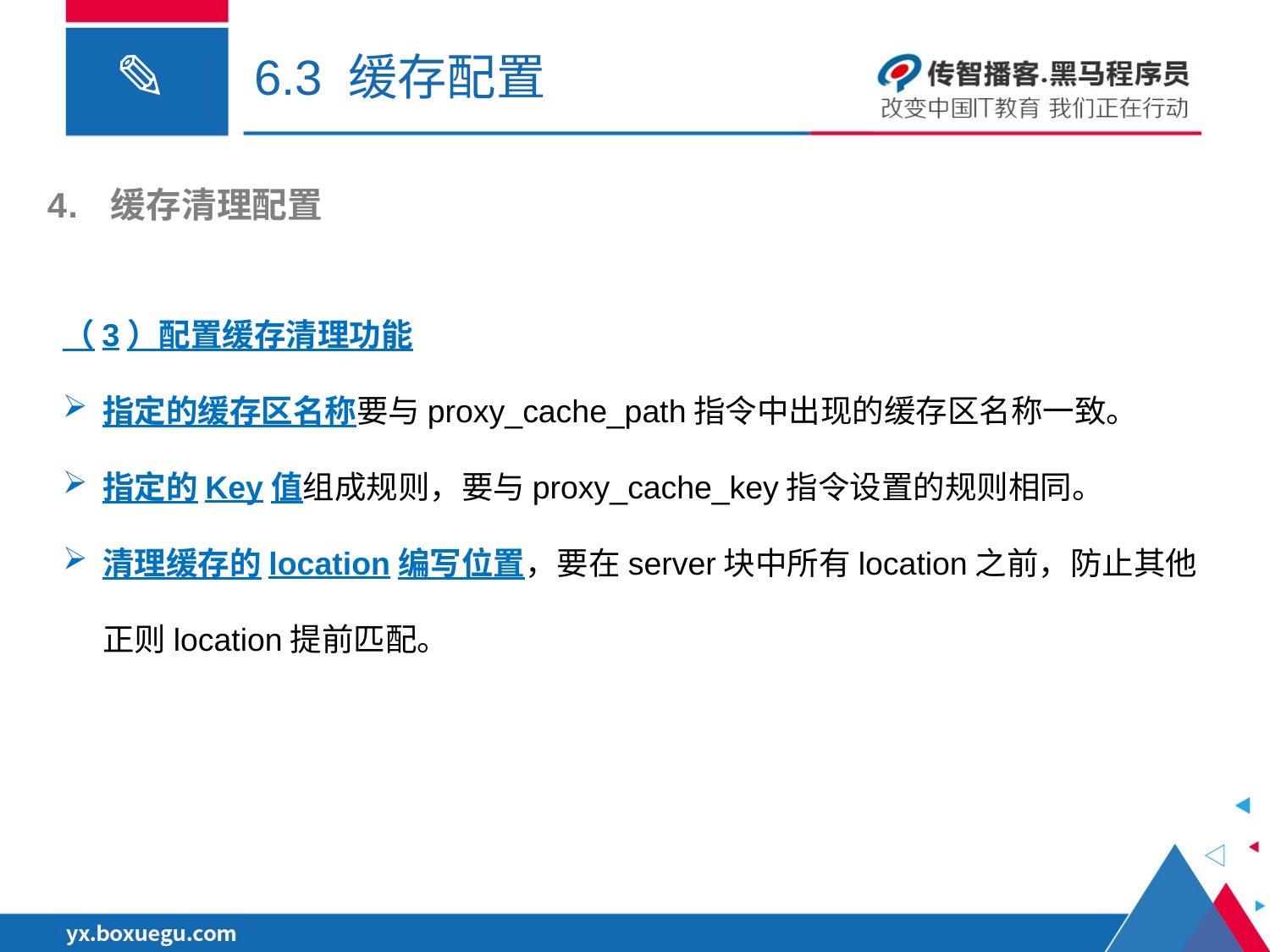

# 6.3 缓存配置
缓存清理配置
（3）配置缓存清理功能
指定的缓存区名称要与proxy_cache_path指令中出现的缓存区名称一致。
指定的Key值组成规则，要与proxy_cache_key指令设置的规则相同。
清理缓存的location编写位置，要在server块中所有location之前，防止其他正则location提前匹配。